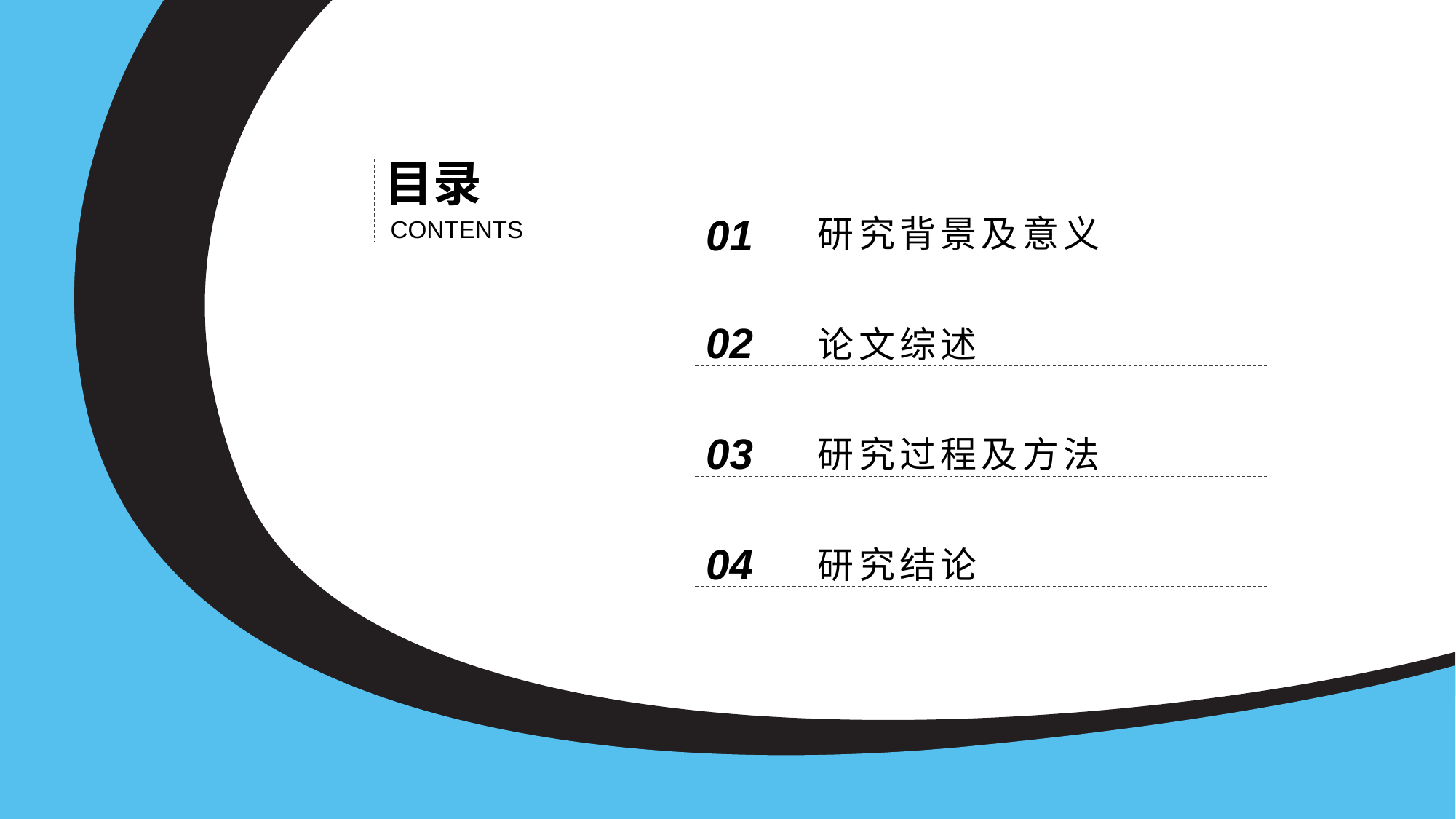

目录
01
研究背景及意义
CONTENTS
02
论文综述
03
研究过程及方法
04
研究结论